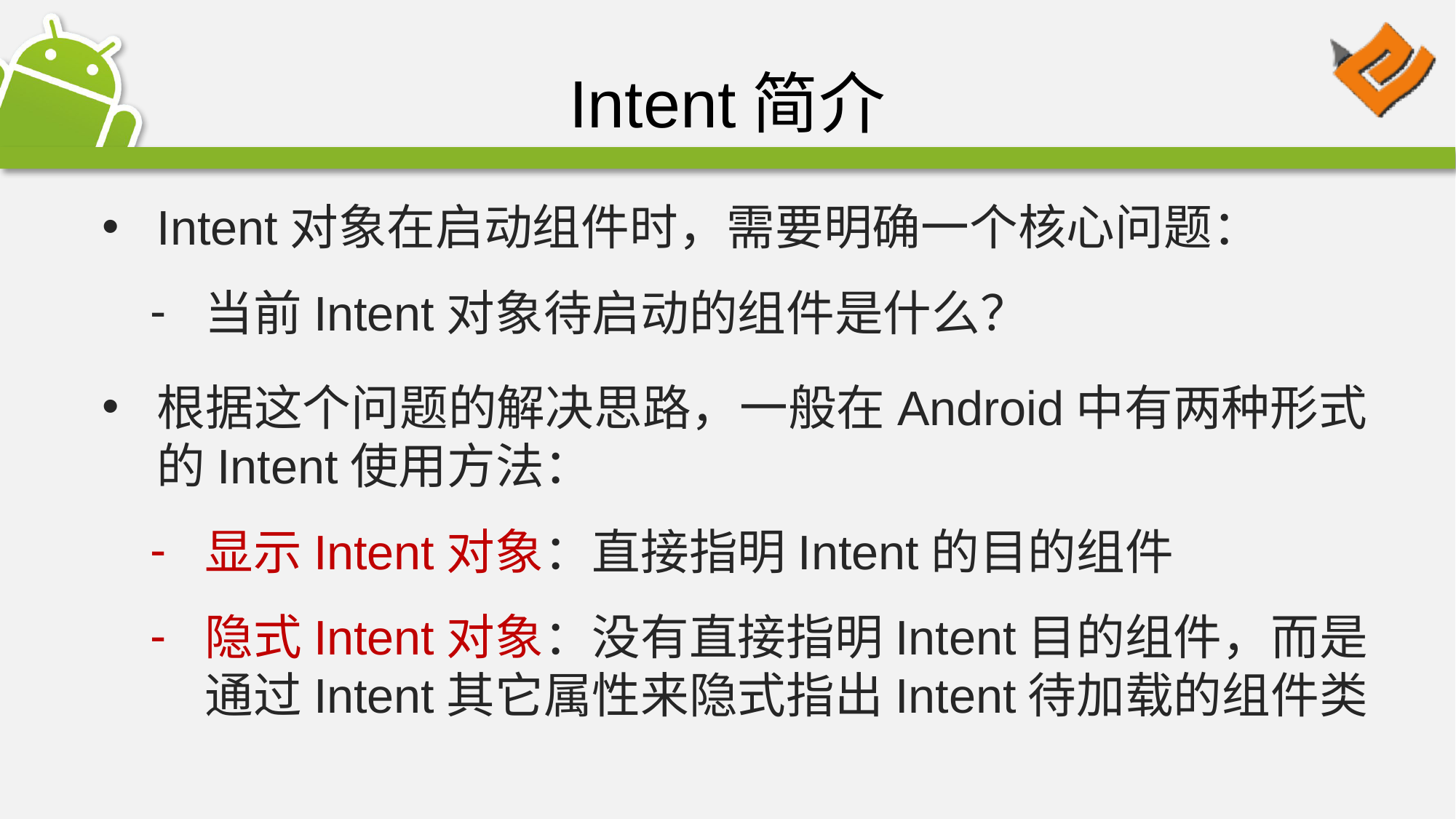

# Intent简介
Intent对象在启动组件时，需要明确一个核心问题：
当前Intent对象待启动的组件是什么？
根据这个问题的解决思路，一般在Android中有两种形式的Intent使用方法：
显示Intent对象：直接指明Intent的目的组件
隐式Intent对象：没有直接指明Intent目的组件，而是通过Intent其它属性来隐式指出Intent待加载的组件类